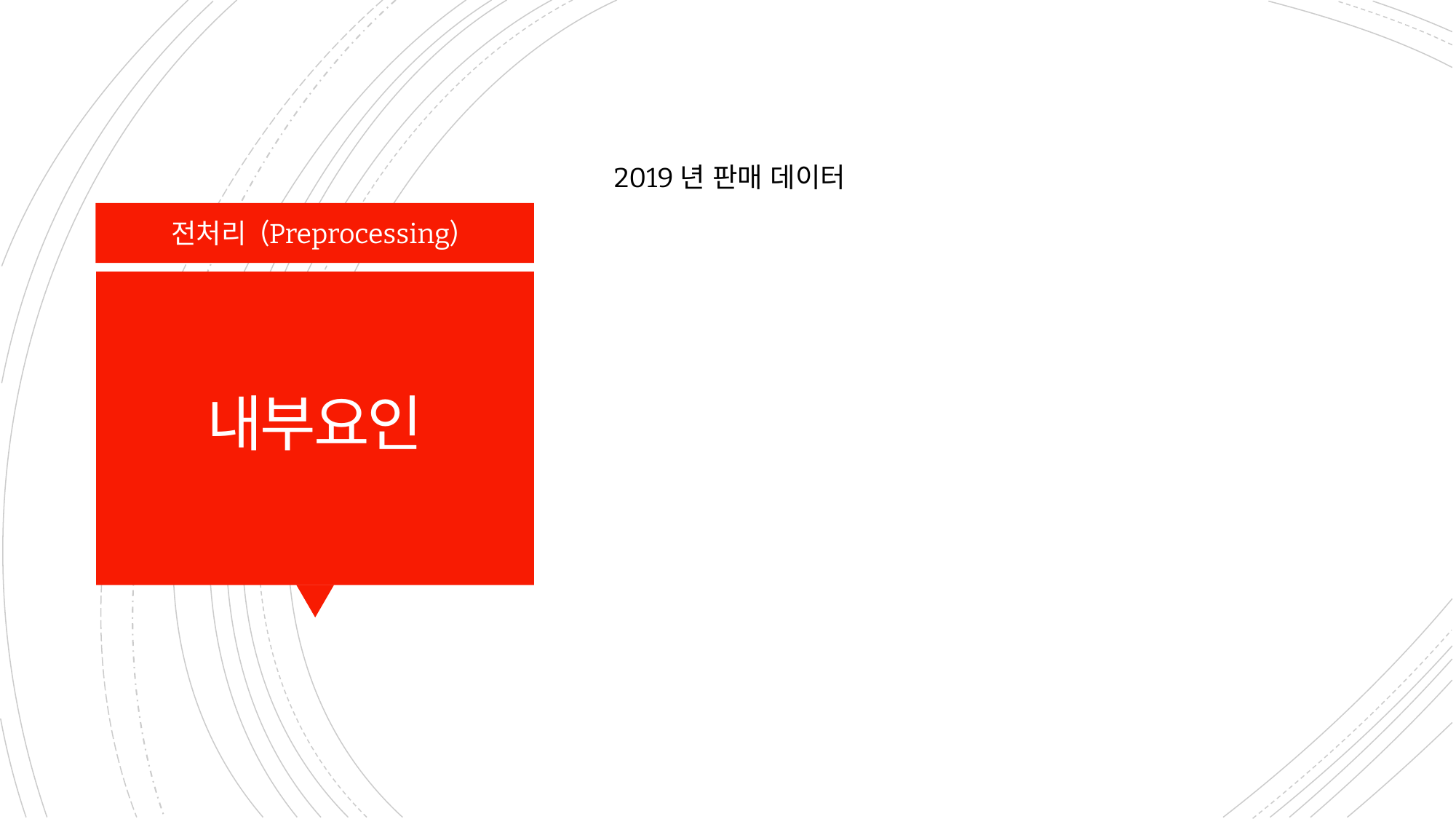

2019년 판매 데이터
전처리 (Preprocessing)
# 내부요인